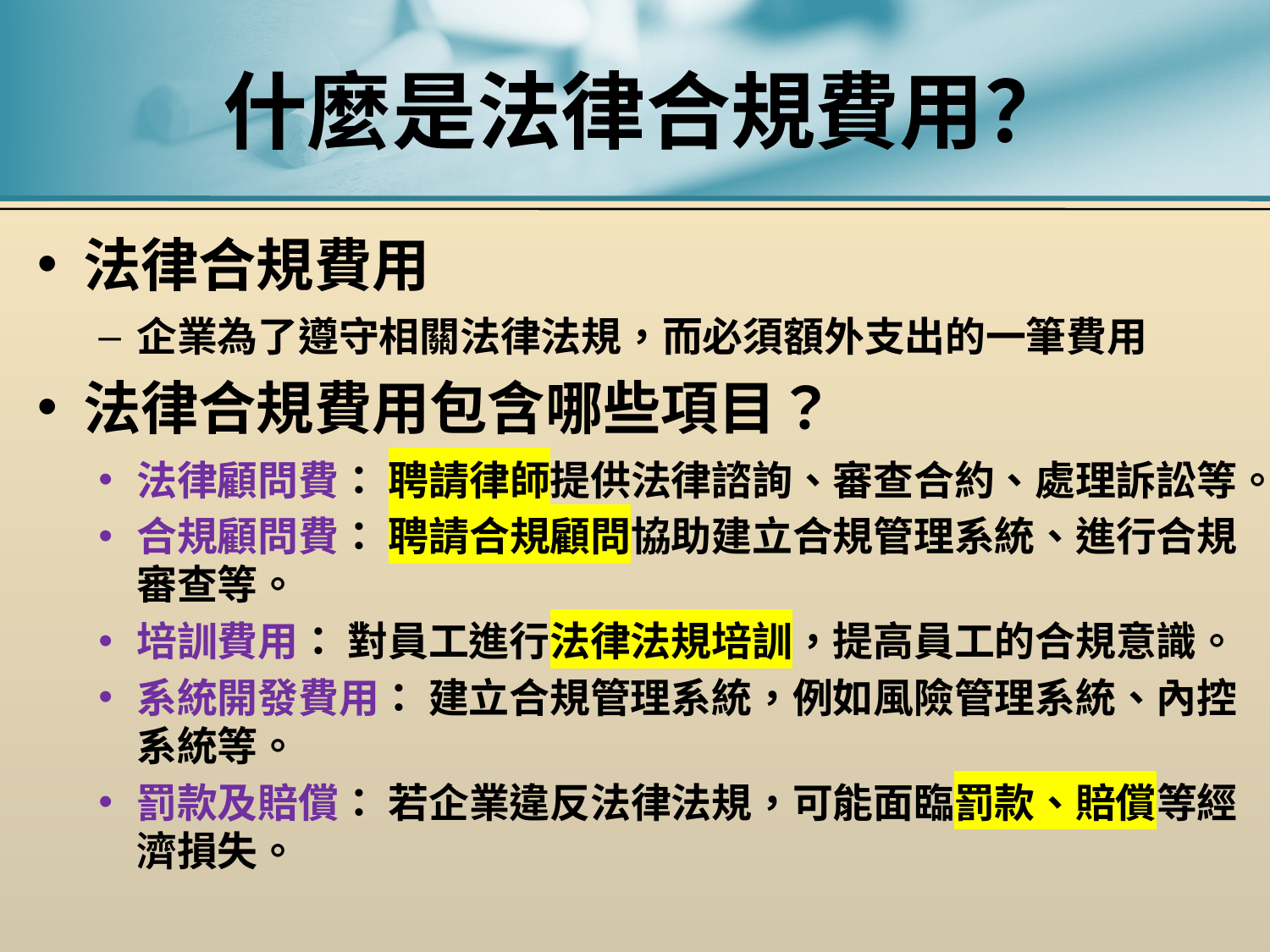

# 什麼是法律合規費用？
法律合規費用
企業為了遵守相關法律法規，而必須額外支出的一筆費用
法律合規費用包含哪些項目？
法律顧問費： 聘請律師提供法律諮詢、審查合約、處理訴訟等。
合規顧問費： 聘請合規顧問協助建立合規管理系統、進行合規審查等。
培訓費用： 對員工進行法律法規培訓，提高員工的合規意識。
系統開發費用： 建立合規管理系統，例如風險管理系統、內控系統等。
罰款及賠償： 若企業違反法律法規，可能面臨罰款、賠償等經濟損失。